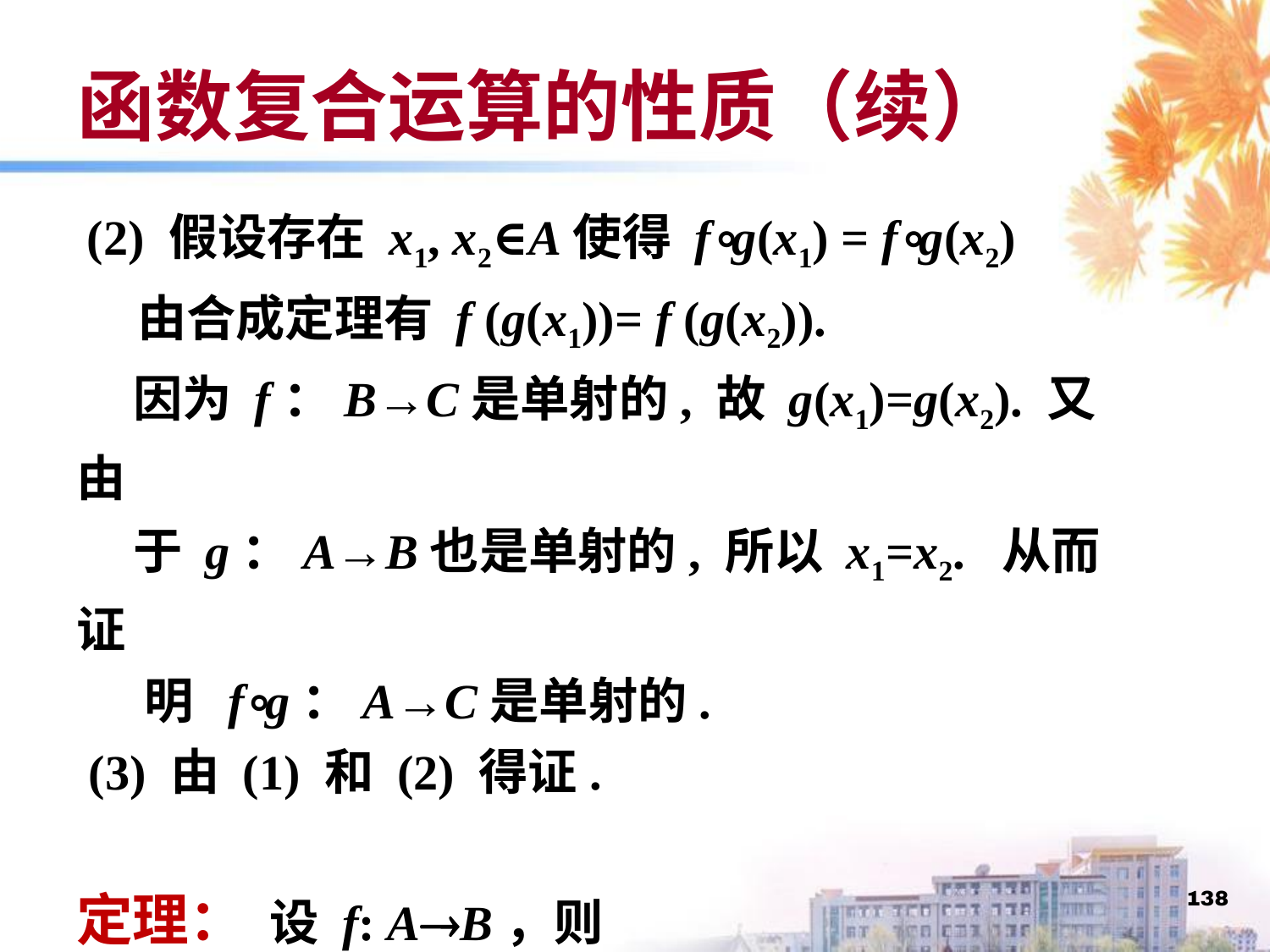

# 函数复合运算的性质（续）
 (2) 假设存在 x1, x2∈A使得 f∘g(x1) = f∘g(x2)
    由合成定理有 f (g(x1))= f (g(x2)).
    因为 f：B→C是单射的, 故 g(x1)=g(x2). 又由
    于 g：A→B也是单射的, 所以 x1=x2.  从而证
     明  f∘g：A→C是单射的.
 (3) 由 (1) 和 (2) 得证.
定理：  设 f: A→B，则
                 f = f∘IA = IB∘f
138